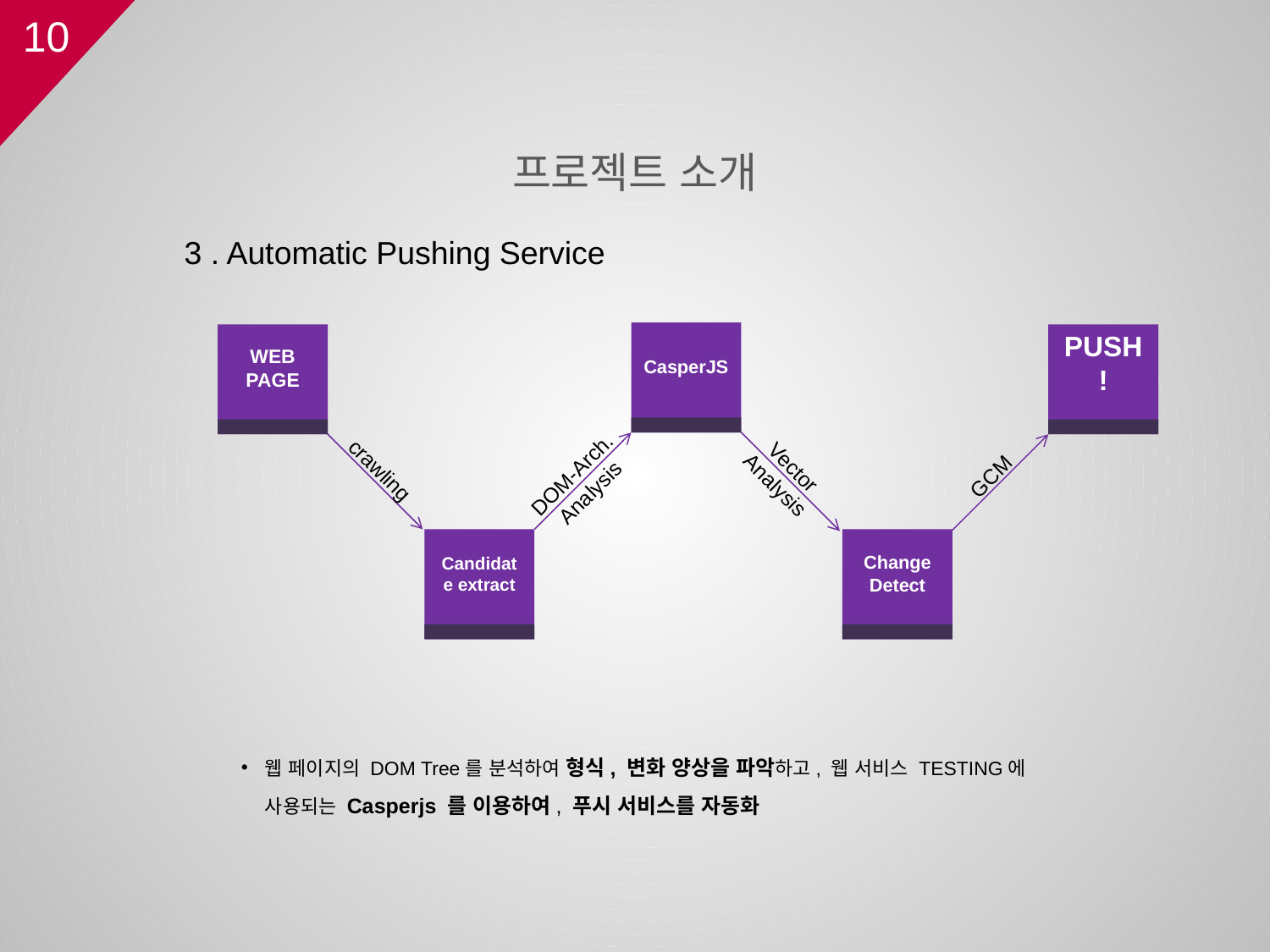

# 프로젝트 소개
3 . Automatic Pushing Service
CasperJS

WEB PAGE

PUSH!

Vector
Analysis
crawling
DOM-Arch.
Analysis
GCM
Candidate extract

Change Detect

웹 페이지의 DOM Tree를 분석하여 형식, 변화 양상을 파악하고, 웹 서비스 TESTING에 사용되는 Casperjs 를 이용하여, 푸시 서비스를 자동화